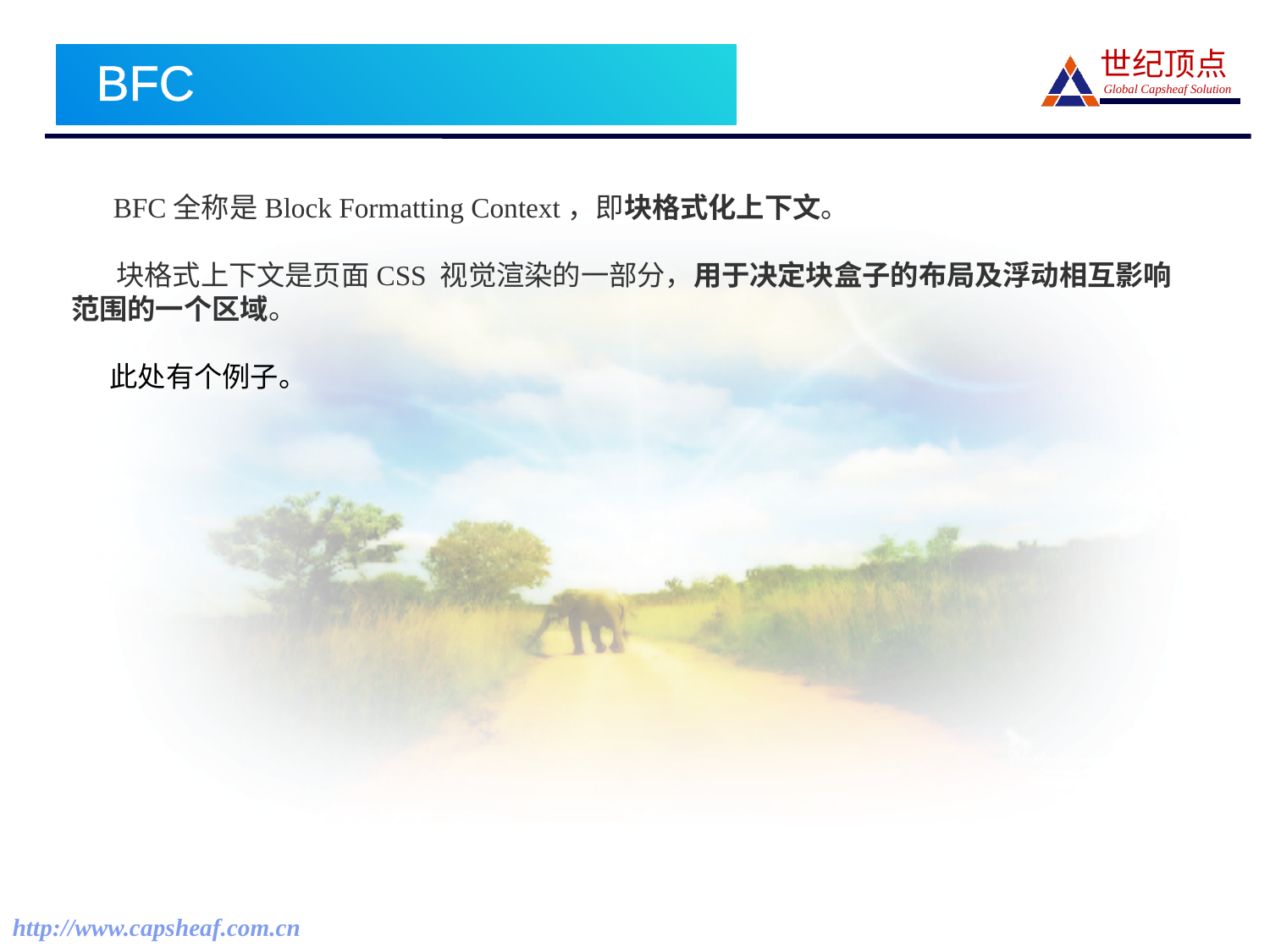

BFC
      BFC全称是Block Formatting Context，即块格式化上下文。

      块格式上下文是页面CSS 视觉渲染的一部分，用于决定块盒子的布局及浮动相互影响范围的一个区域。

     此处有个例子。